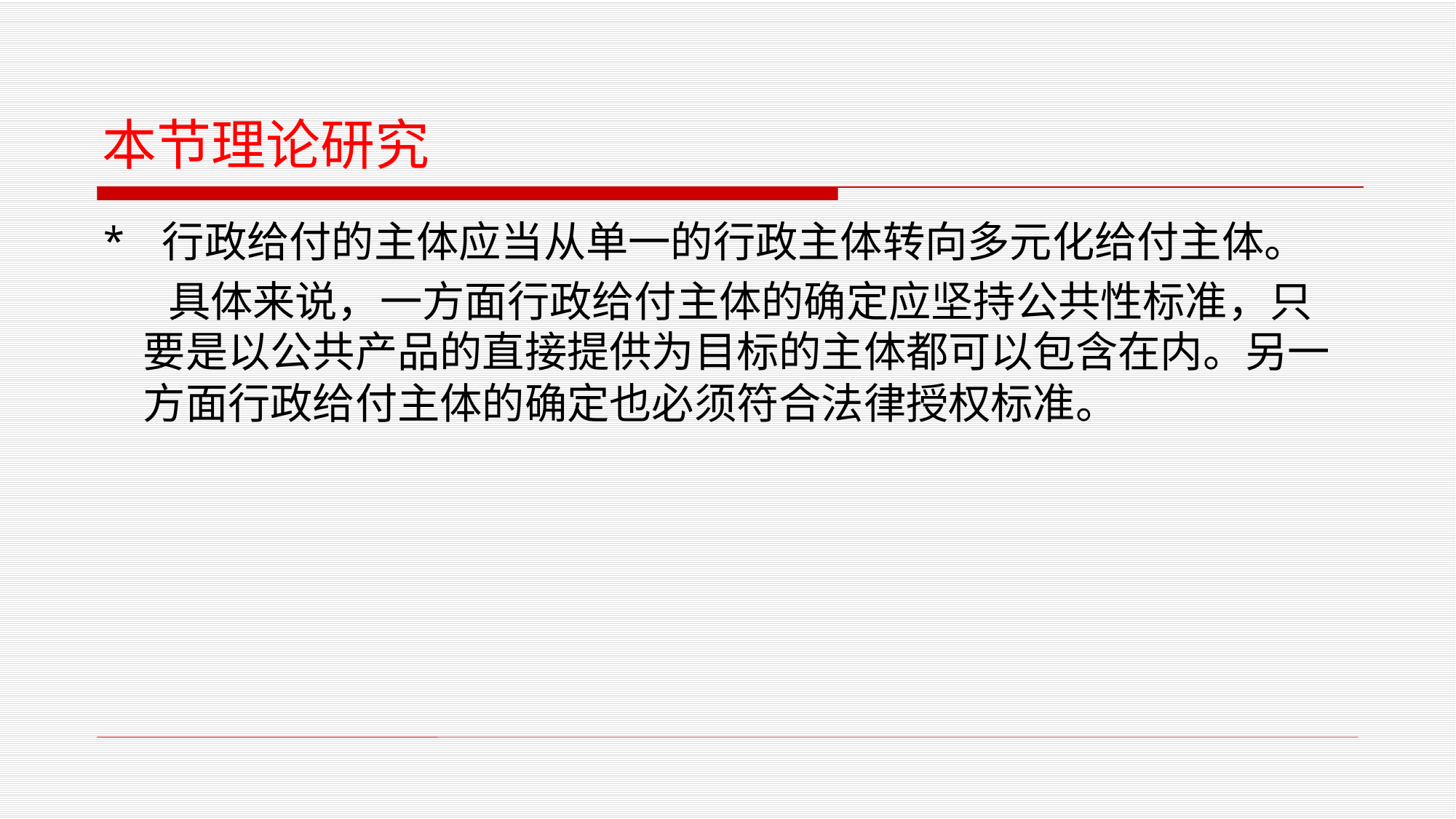

# 本节理论研究
* 行政给付的主体应当从单一的行政主体转向多元化给付主体。
      具体来说，一方面行政给付主体的确定应坚持公共性标准，只要是以公共产品的直接提供为目标的主体都可以包含在内。另一方面行政给付主体的确定也必须符合法律授权标准。